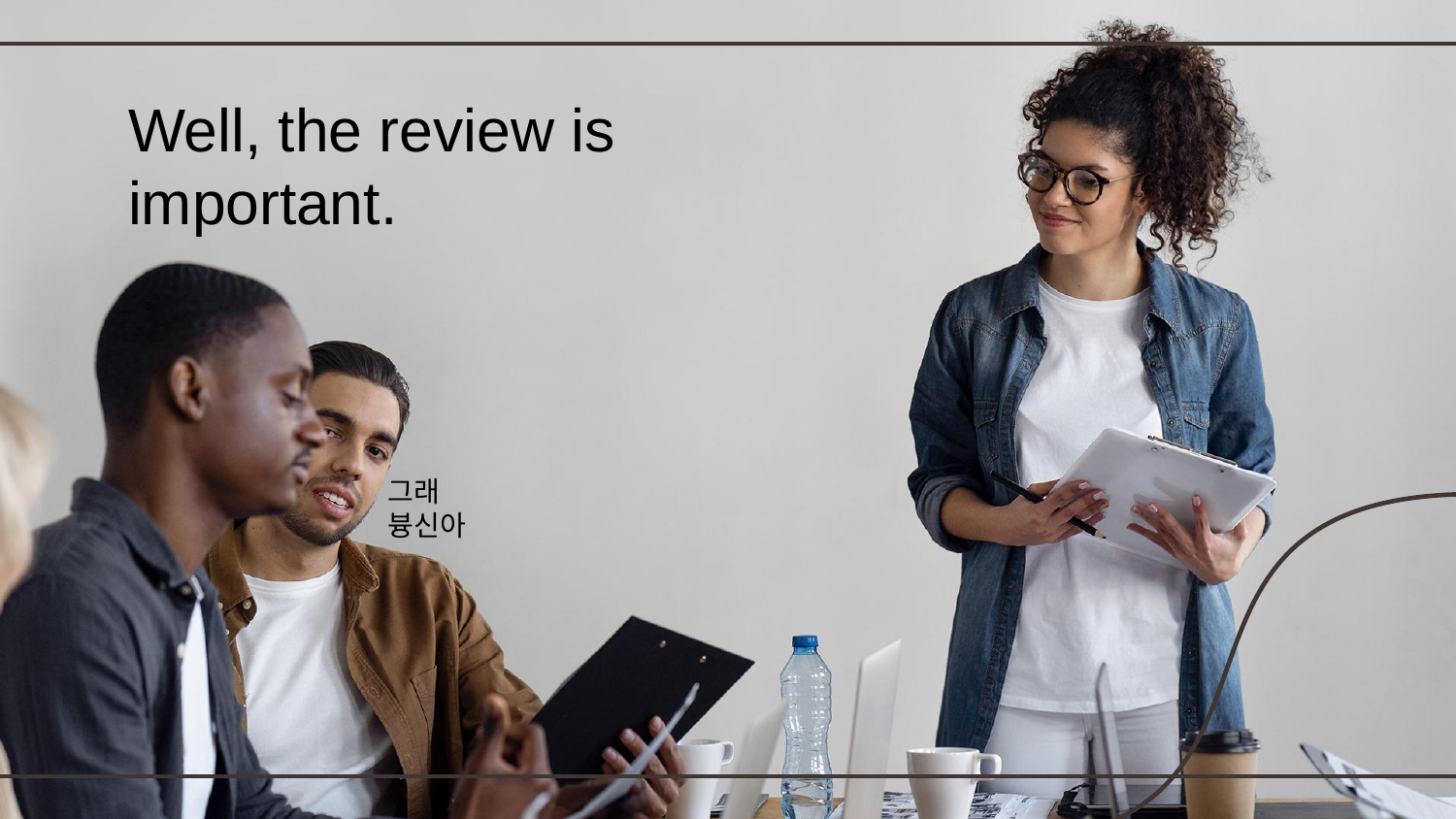

Well, the review is important.
그래
븅신아